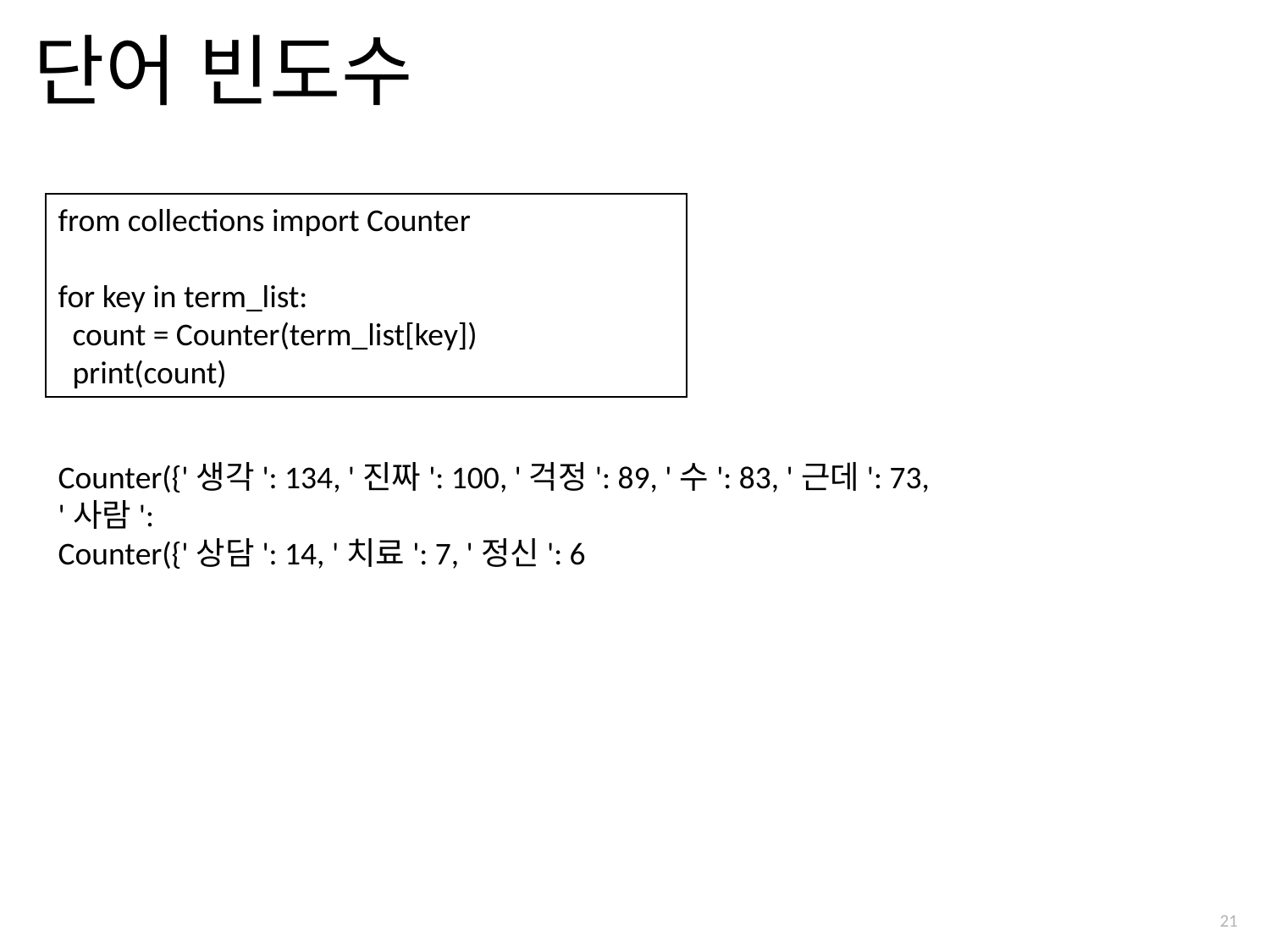

# 단어 빈도수
from collections import Counter

for key in term_list:
  count = Counter(term_list[key])
  print(count)
Counter({'생각': 134, '진짜': 100, '걱정': 89, '수': 83, '근데': 73, '사람':
Counter({'상담': 14, '치료': 7, '정신': 6
21